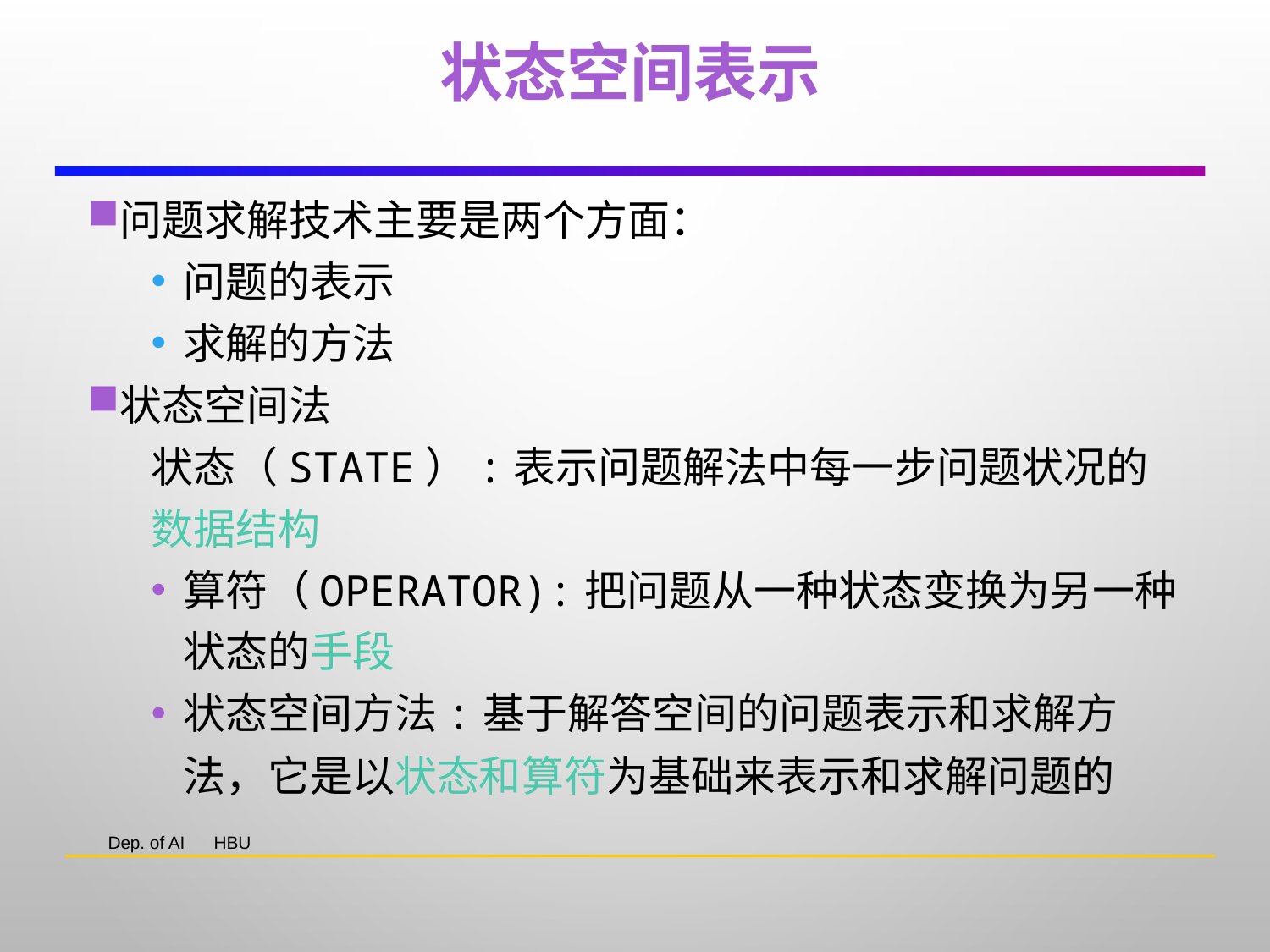

# 状态空间表示
问题求解技术主要是两个方面：
问题的表示
求解的方法
状态空间法
状态（state）:表示问题解法中每一步问题状况的数据结构
算符（operator):把问题从一种状态变换为另一种状态的手段
状态空间方法:基于解答空间的问题表示和求解方法，它是以状态和算符为基础来表示和求解问题的
Dep. of AI      HBU

60